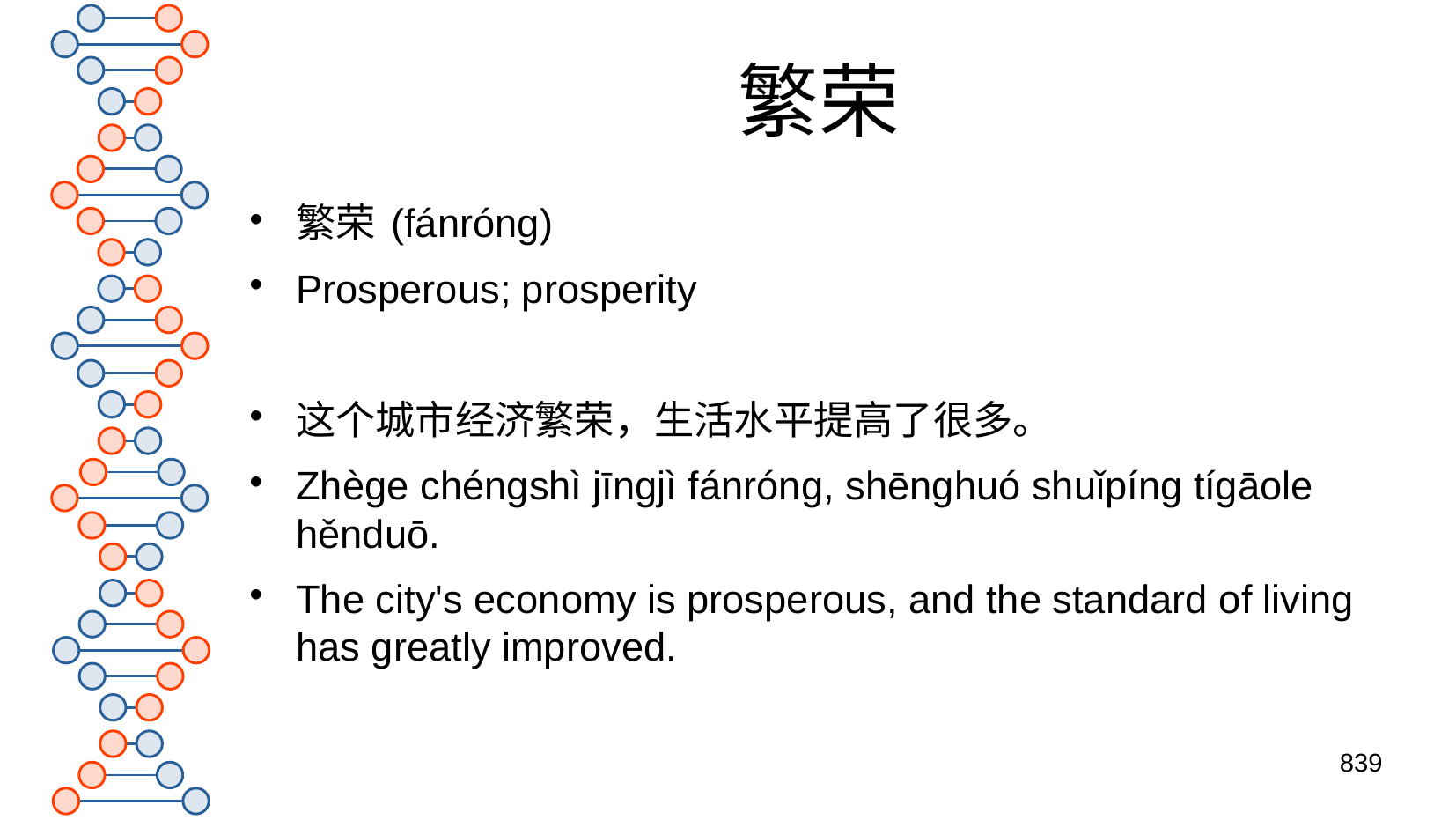

# 繁荣
繁荣 (fánróng)
Prosperous; prosperity

这个城市经济繁荣，生活水平提高了很多。
Zhège chéngshì jīngjì fánróng, shēnghuó shuǐpíng tígāole hěnduō.
The city's economy is prosperous, and the standard of living has greatly improved.

839